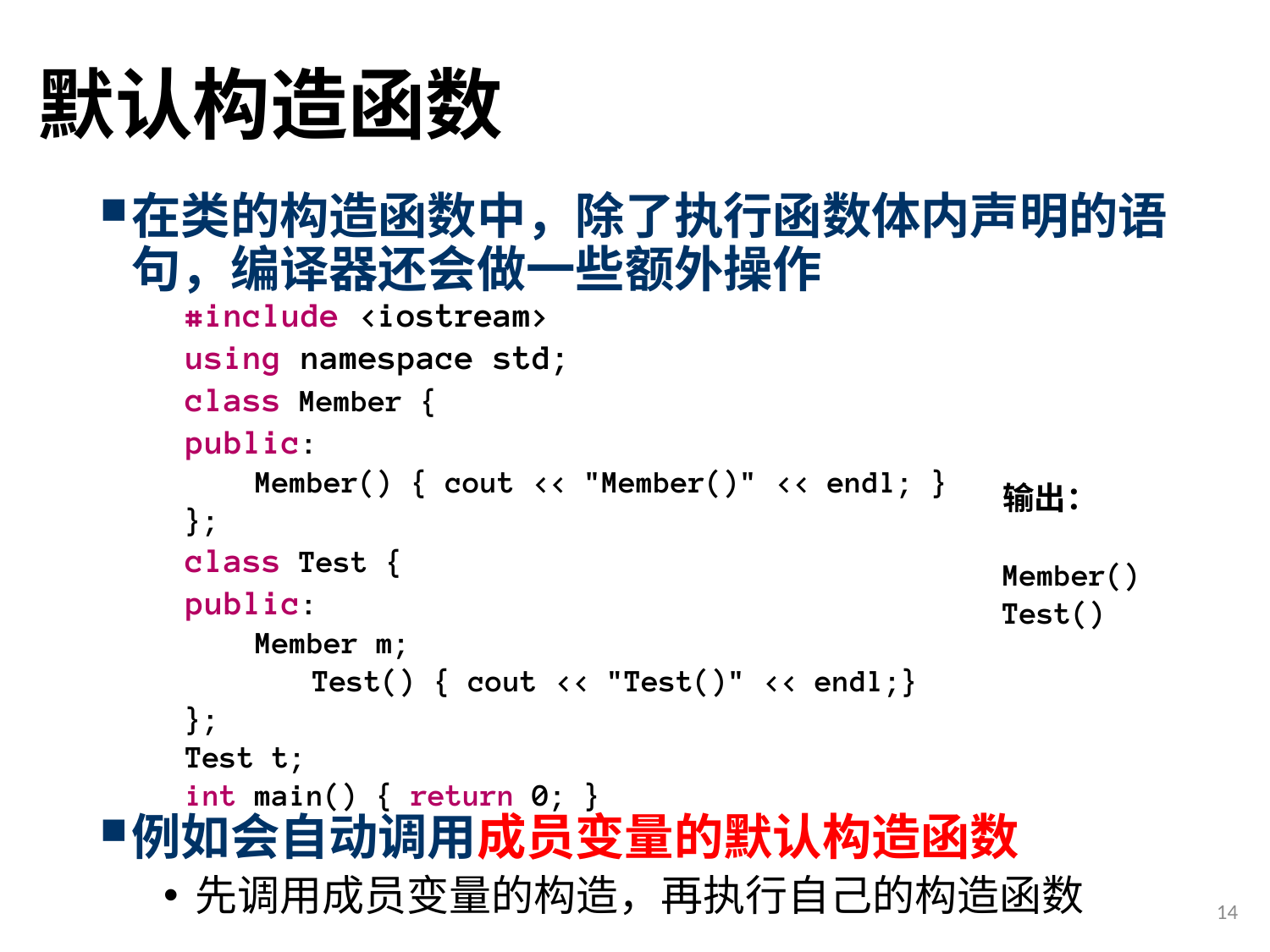

# 默认构造函数
在类的构造函数中，除了执行函数体内声明的语句，编译器还会做一些额外操作

例如会自动调用成员变量的默认构造函数
先调用成员变量的构造，再执行自己的构造函数
#include <iostream>
using namespace std;
class Member {
public:
    Member() { cout << "Member()" << endl; }
};
class Test {
public:
    Member m;
	Test() { cout << "Test()" << endl;}
};
Test t;
int main() { return 0; }
输出：

Member()
Test()
14